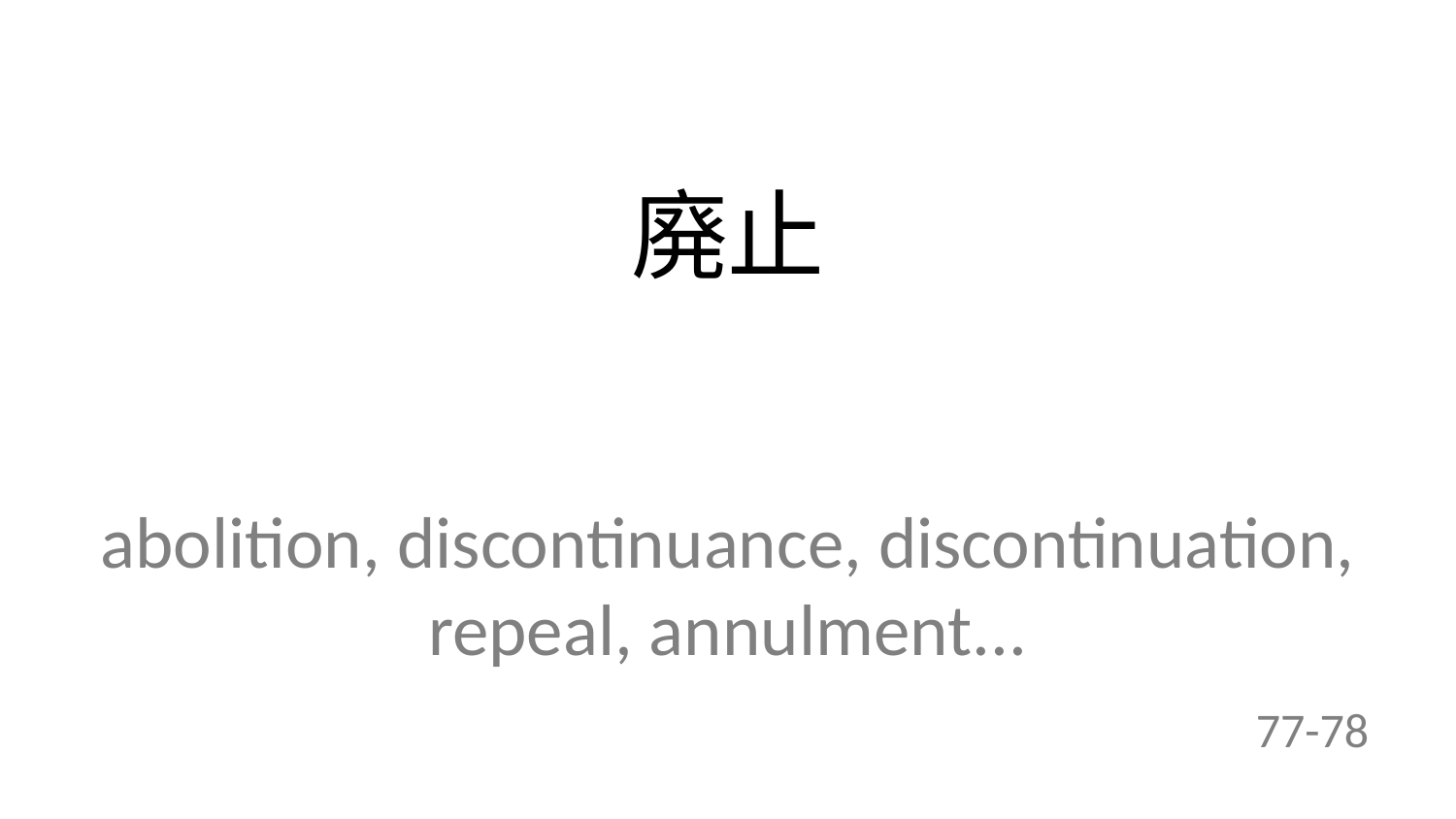

廃止

abolition, discontinuance, discontinuation, repeal, annulment...
77-78